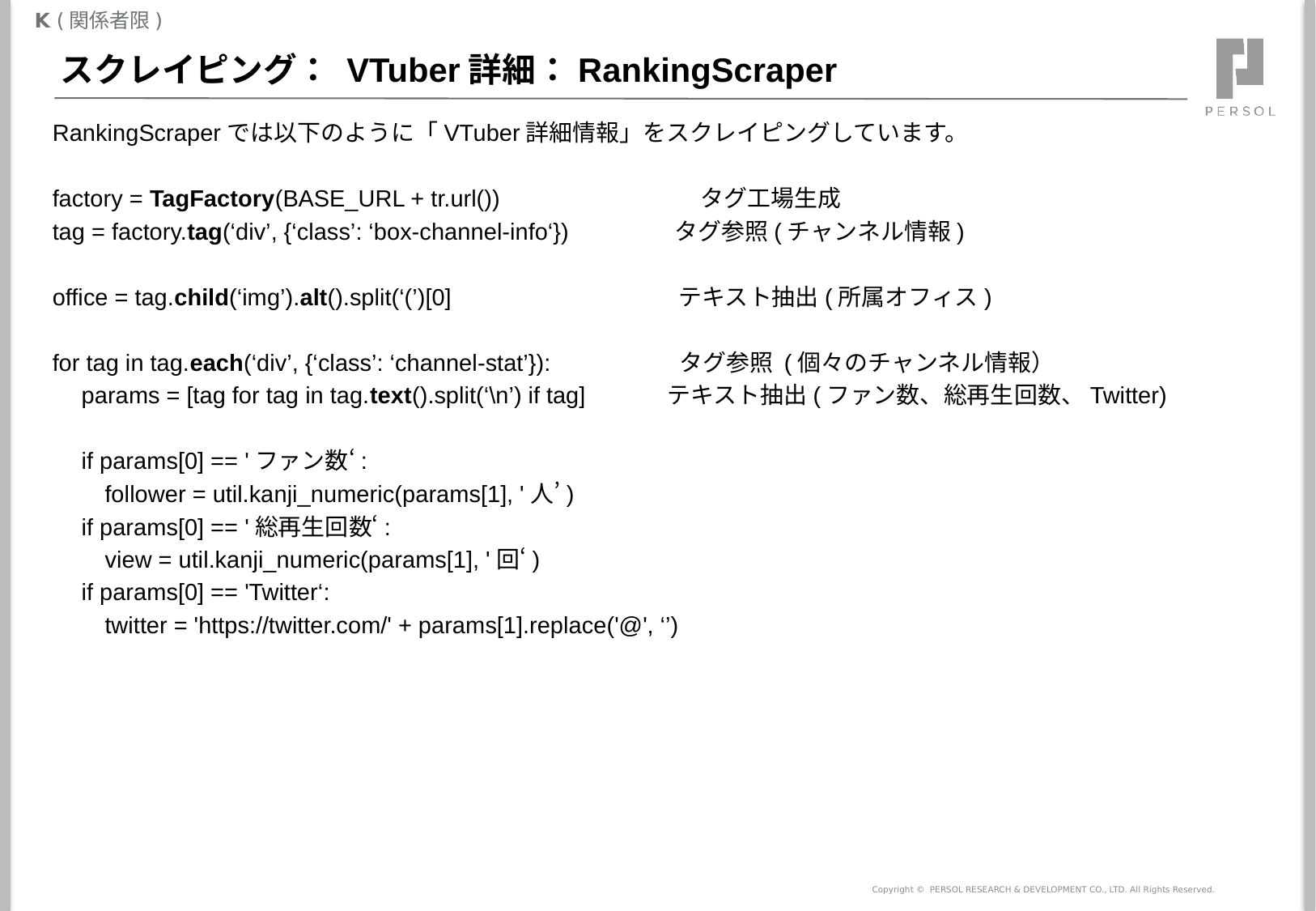

# スクレイピング： VTuber詳細：RankingScraper
RankingScraperでは以下のように「VTuber詳細情報」をスクレイピングしています。

factory = TagFactory(BASE_URL + tr.url()) 　　　　　　　　タグ工場生成
tag = factory.tag(‘div’, {‘class’: ‘box-channel-info‘})　　　　 タグ参照(チャンネル情報)

office = tag.child(‘img’).alt().split(‘(’)[0]　　　　　　　　　  テキスト抽出(所属オフィス)

for tag in tag.each(‘div’, {‘class’: ‘channel-stat’}):　　　　　 タグ参照 (個々のチャンネル情報）
　params = [tag for tag in tag.text().split(‘\n’) if tag]　　　 テキスト抽出(ファン数、総再生回数、Twitter)

　if params[0] == 'ファン数‘:
　　follower = util.kanji_numeric(params[1], '人’)
　if params[0] == '総再生回数‘:
　　view = util.kanji_numeric(params[1], '回‘)
　if params[0] == 'Twitter‘:
　　twitter = 'https://twitter.com/' + params[1].replace('@', ‘’)